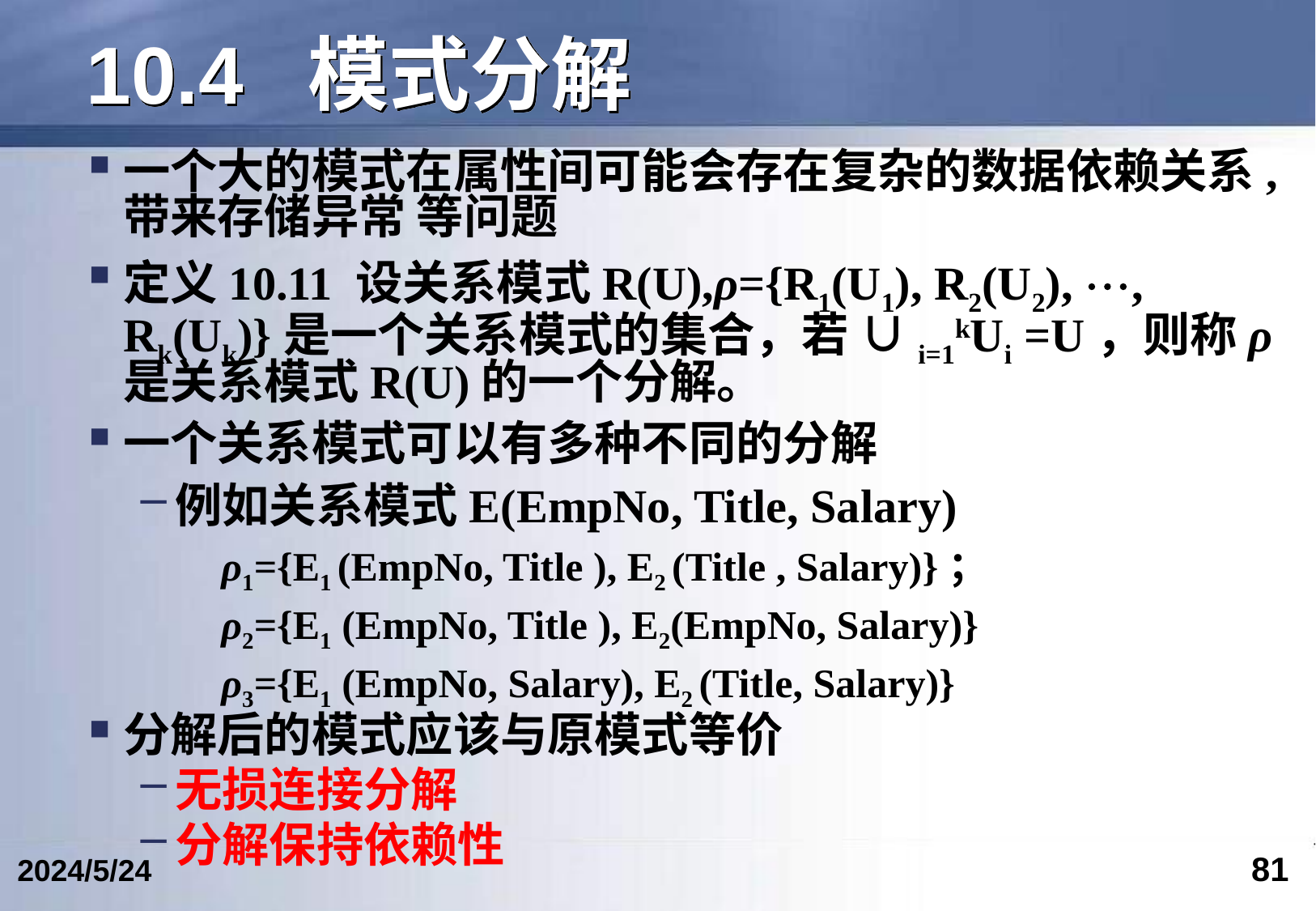

# 10.4  模式分解
一个大的模式在属性间可能会存在复杂的数据依赖关系, 带来存储异常 等问题
定义10.11 设关系模式R(U),ρ={R1(U1), R2(U2), …, Rk(Uk)}是一个关系模式的集合，若 ∪i=1kUi =U，则称ρ是关系模式R(U)的一个分解。
一个关系模式可以有多种不同的分解
例如关系模式E(EmpNo, Title, Salary)
        ρ1={E1 (EmpNo, Title ), E2 (Title , Salary)}；
        ρ2={E1 (EmpNo, Title ), E2(EmpNo, Salary)}
        ρ3={E1 (EmpNo, Salary), E2 (Title, Salary)}
分解后的模式应该与原模式等价
无损连接分解
分解保持依赖性
81
2024/5/24